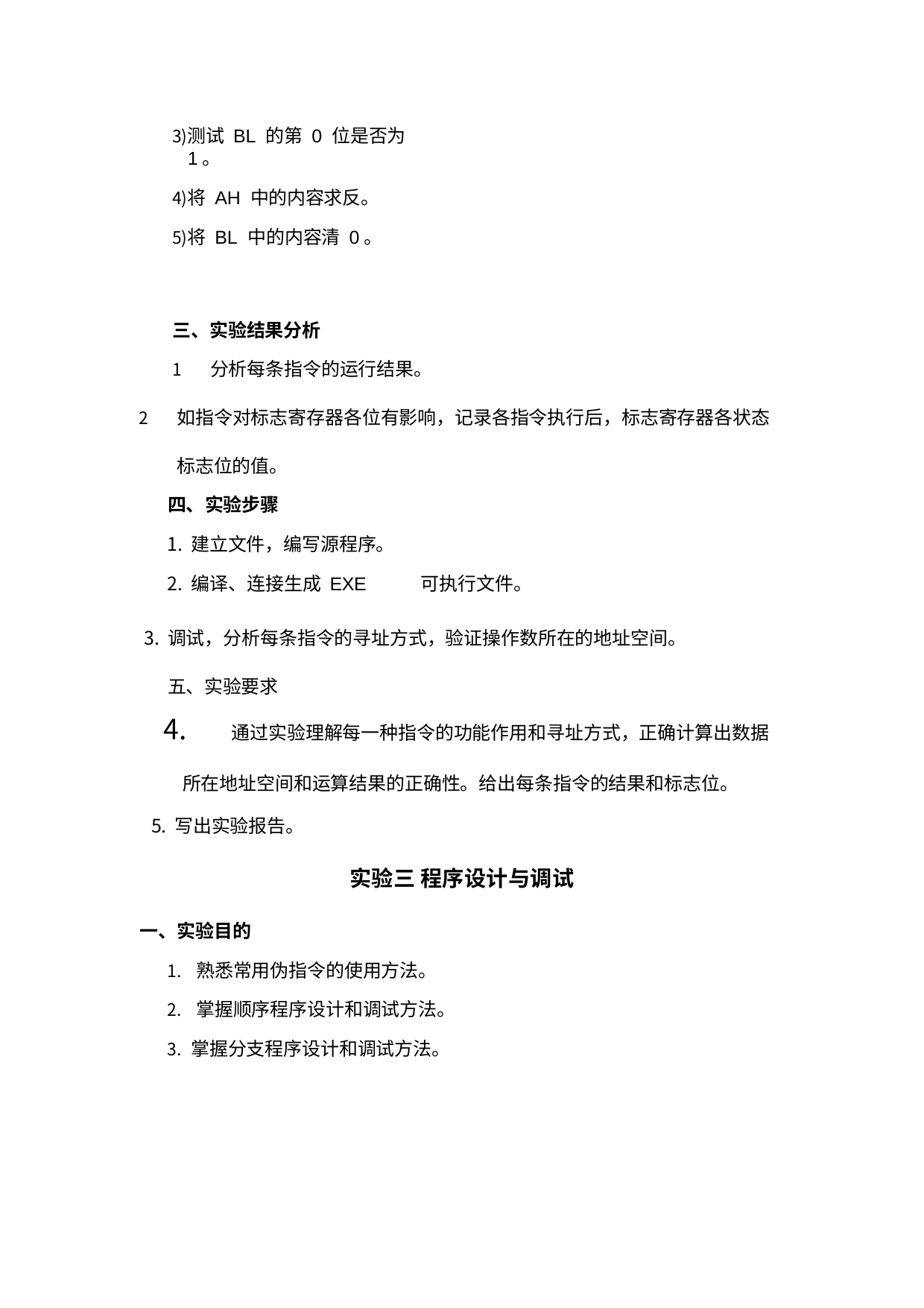

测试 BL 的第 0 位是否为 1。

将 AH 中的内容求反。

将 BL 中的内容清 0。
三、实验结果分析

分析每条指令的运行结果。
如指令对标志寄存器各位有影响，记录各指令执行后，标志寄存器各状态标志位的值。

四、实验步骤

建立文件，编写源程序。

编译、连接生成 EXE	可执行文件。
调试，分析每条指令的寻址方式，验证操作数所在的地址空间。五、实验要求
	通过实验理解每一种指令的功能作用和寻址方式，正确计算出数据所在地址空间和运算结果的正确性。给出每条指令的结果和标志位。
写出实验报告。

实验三 程序设计与调试

一、实验目的

熟悉常用伪指令的使用方法。

掌握顺序程序设计和调试方法。

掌握分支程序设计和调试方法。